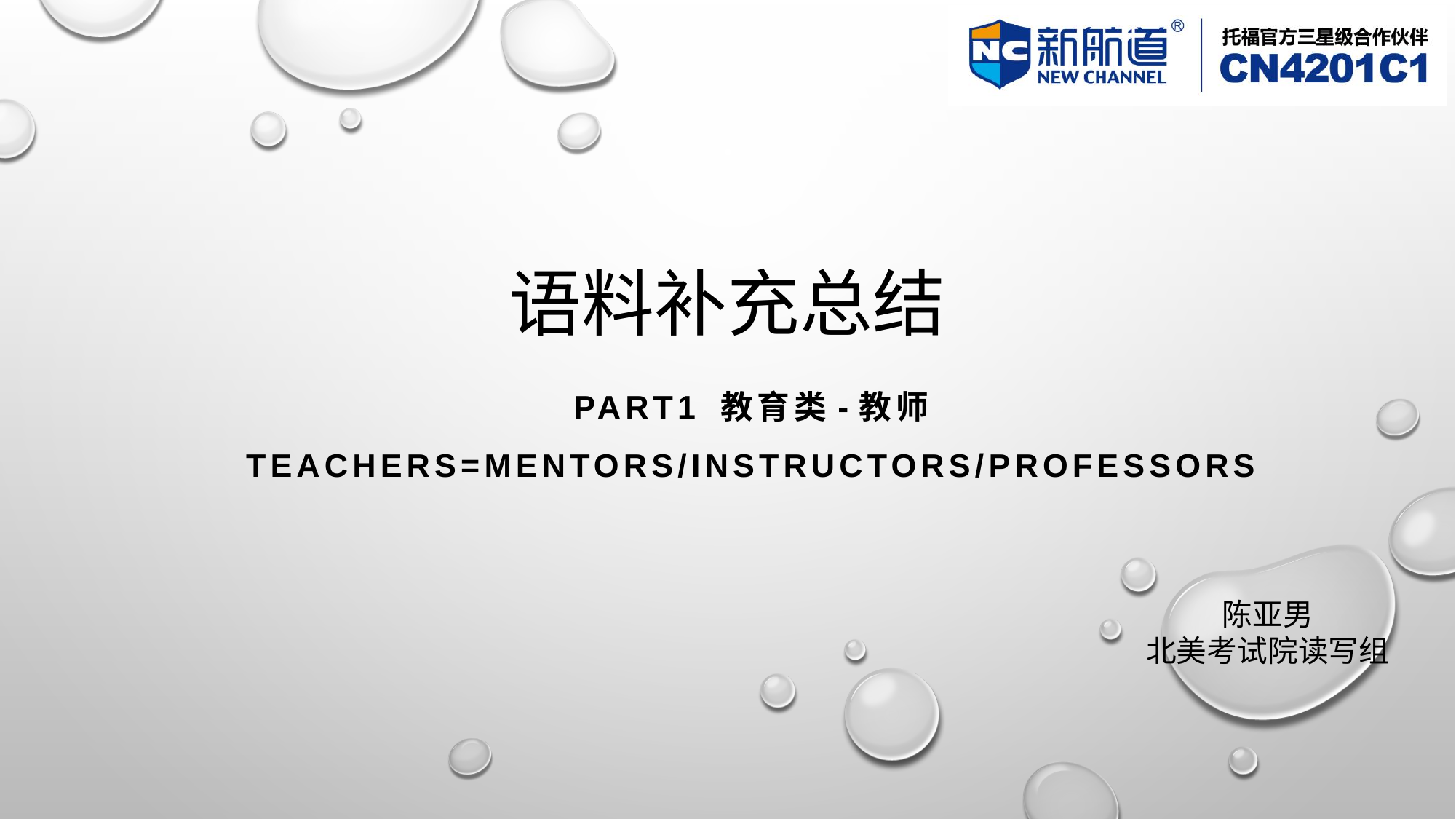

# 语料补充总结
Part1 教育类-教师
teachers=mentors/instructors/professors
陈亚男
北美考试院读写组